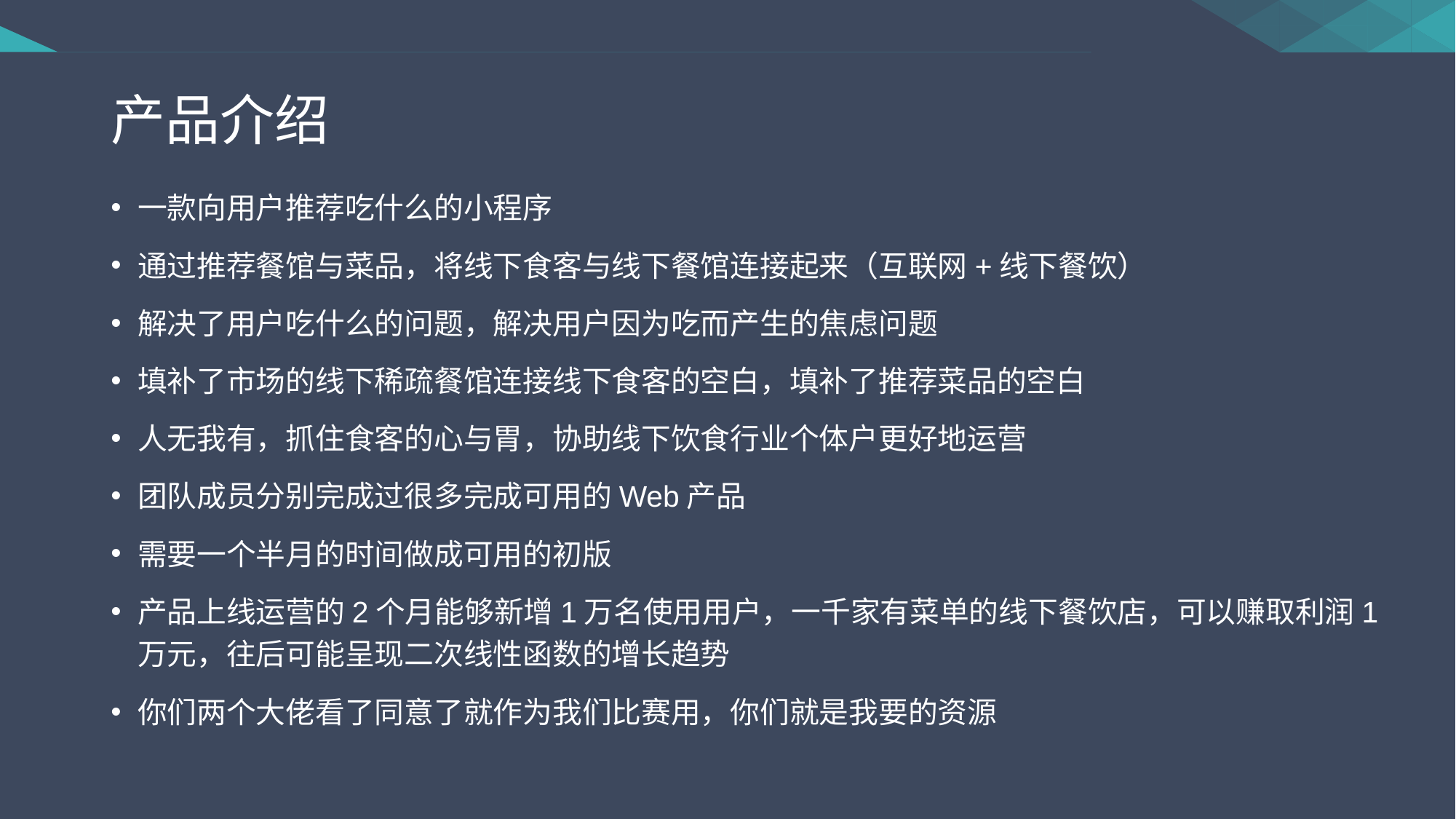

# 产品介绍
一款向用户推荐吃什么的小程序
通过推荐餐馆与菜品，将线下食客与线下餐馆连接起来（互联网+线下餐饮）
解决了用户吃什么的问题，解决用户因为吃而产生的焦虑问题
填补了市场的线下稀疏餐馆连接线下食客的空白，填补了推荐菜品的空白
人无我有，抓住食客的心与胃，协助线下饮食行业个体户更好地运营
团队成员分别完成过很多完成可用的Web产品
需要一个半月的时间做成可用的初版
产品上线运营的2个月能够新增1万名使用用户，一千家有菜单的线下餐饮店，可以赚取利润1万元，往后可能呈现二次线性函数的增长趋势
你们两个大佬看了同意了就作为我们比赛用，你们就是我要的资源